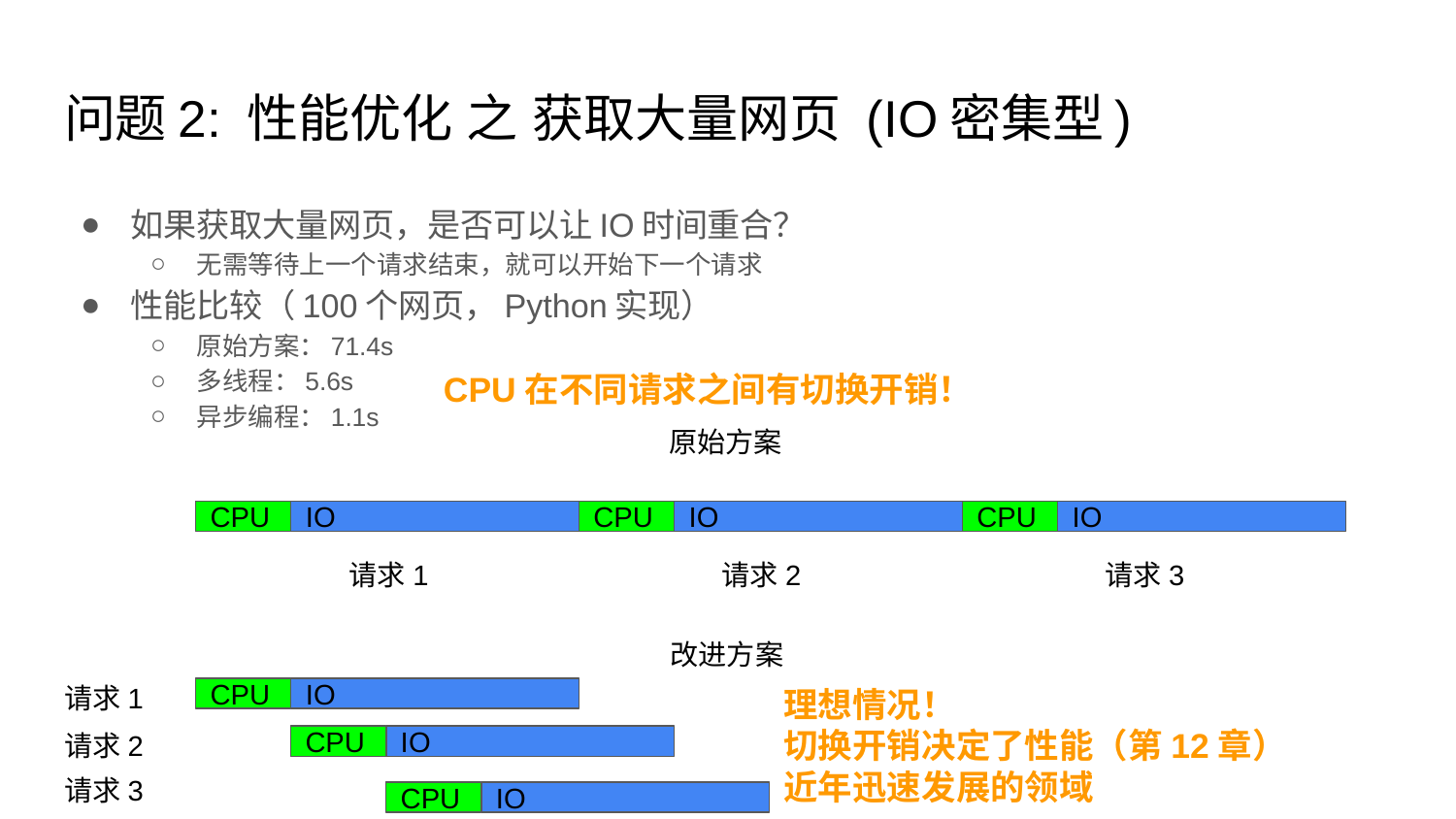

# 问题2: 性能优化 之 获取大量网页 (IO密集型)
如果获取大量网页，是否可以让IO时间重合？
无需等待上一个请求结束，就可以开始下一个请求
性能比较（100个网页，Python实现）
原始方案：71.4s
多线程：5.6s
异步编程：1.1s
CPU在不同请求之间有切换开销！
原始方案
CPU
IO
CPU
IO
CPU
IO
请求1
请求2
请求3
改进方案
请求1
理想情况！
切换开销决定了性能（第12章）
近年迅速发展的领域
CPU
IO
请求2
CPU
IO
请求3
CPU
IO